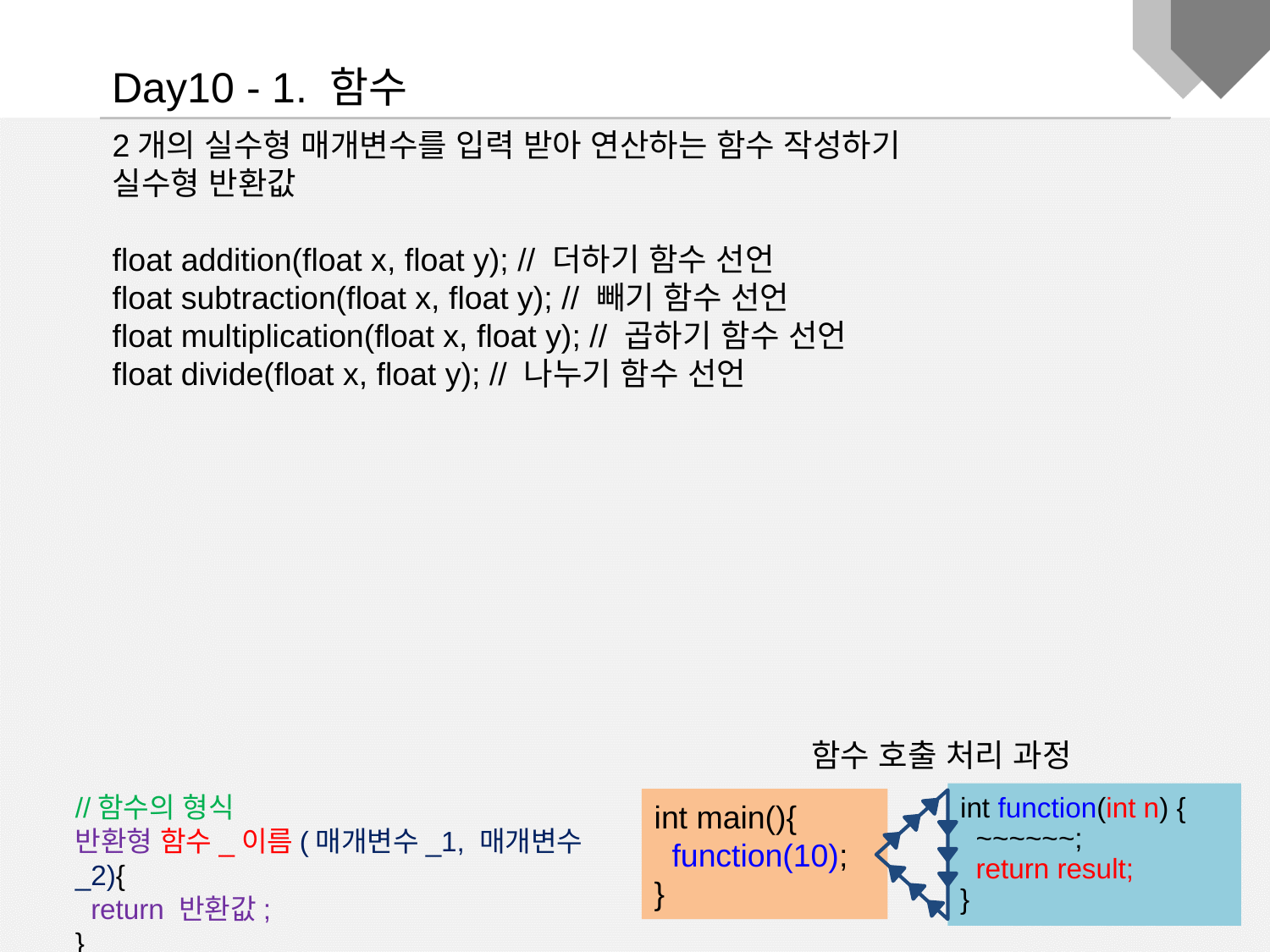

Day10 - 1. 함수
2개의 실수형 매개변수를 입력 받아 연산하는 함수 작성하기
실수형 반환값

float addition(float x, float y); // 더하기 함수 선언
float subtraction(float x, float y); // 빼기 함수 선언
float multiplication(float x, float y); // 곱하기 함수 선언
float divide(float x, float y); // 나누기 함수 선언
함수 호출 처리 과정
//함수의 형식
반환형 함수_이름(매개변수_1, 매개변수_2){
  return 반환값;
}
int function(int n) {
  ~~~~~~;
  return result;
}
int main(){
  function(10);
}